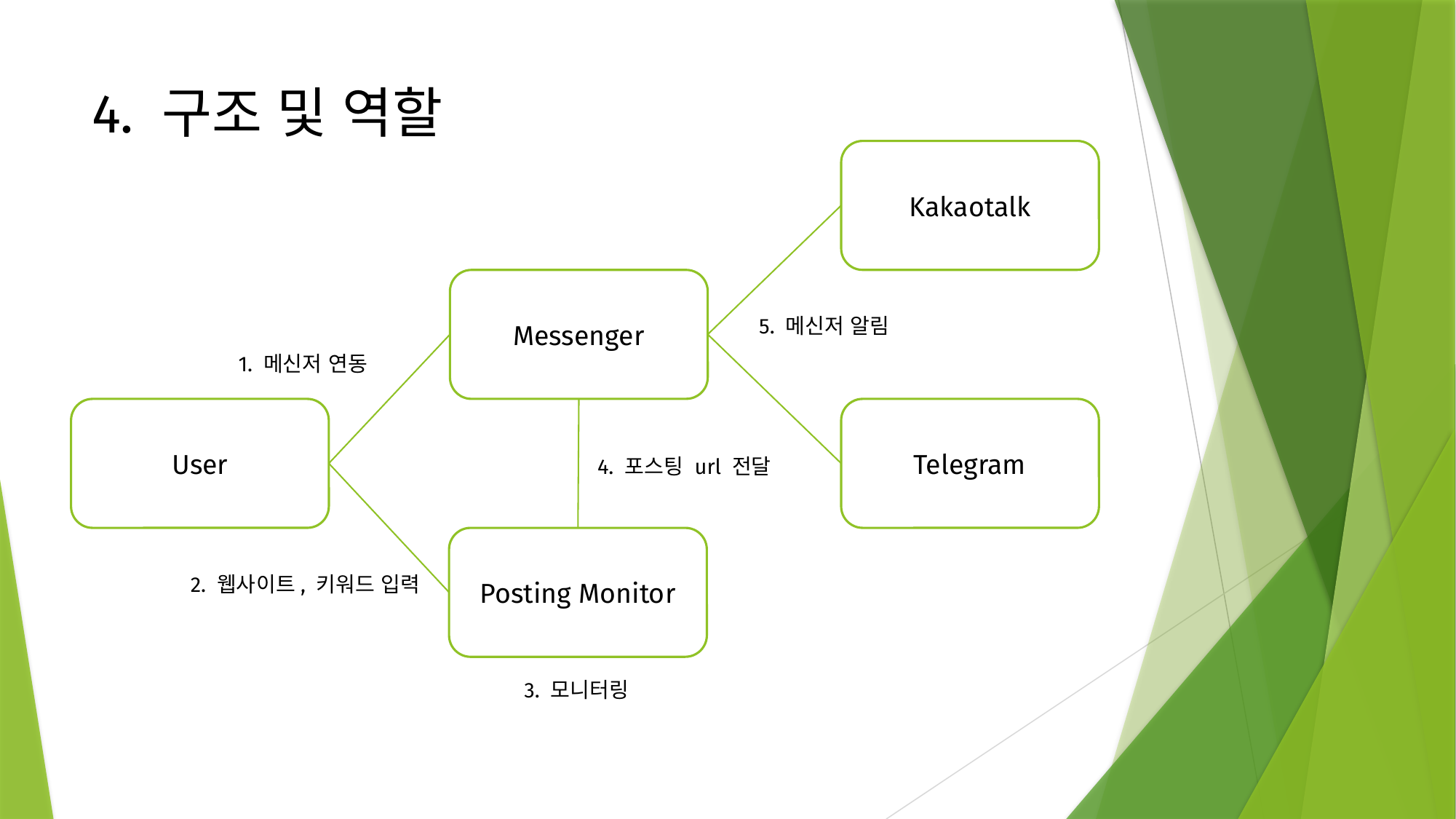

# 4. 구조 및 역할
Kakaotalk
Messenger
5. 메신저 알림
1. 메신저 연동
User
Telegram
4. 포스팅 url 전달
Posting Monitor
2. 웹사이트, 키워드 입력
3. 모니터링